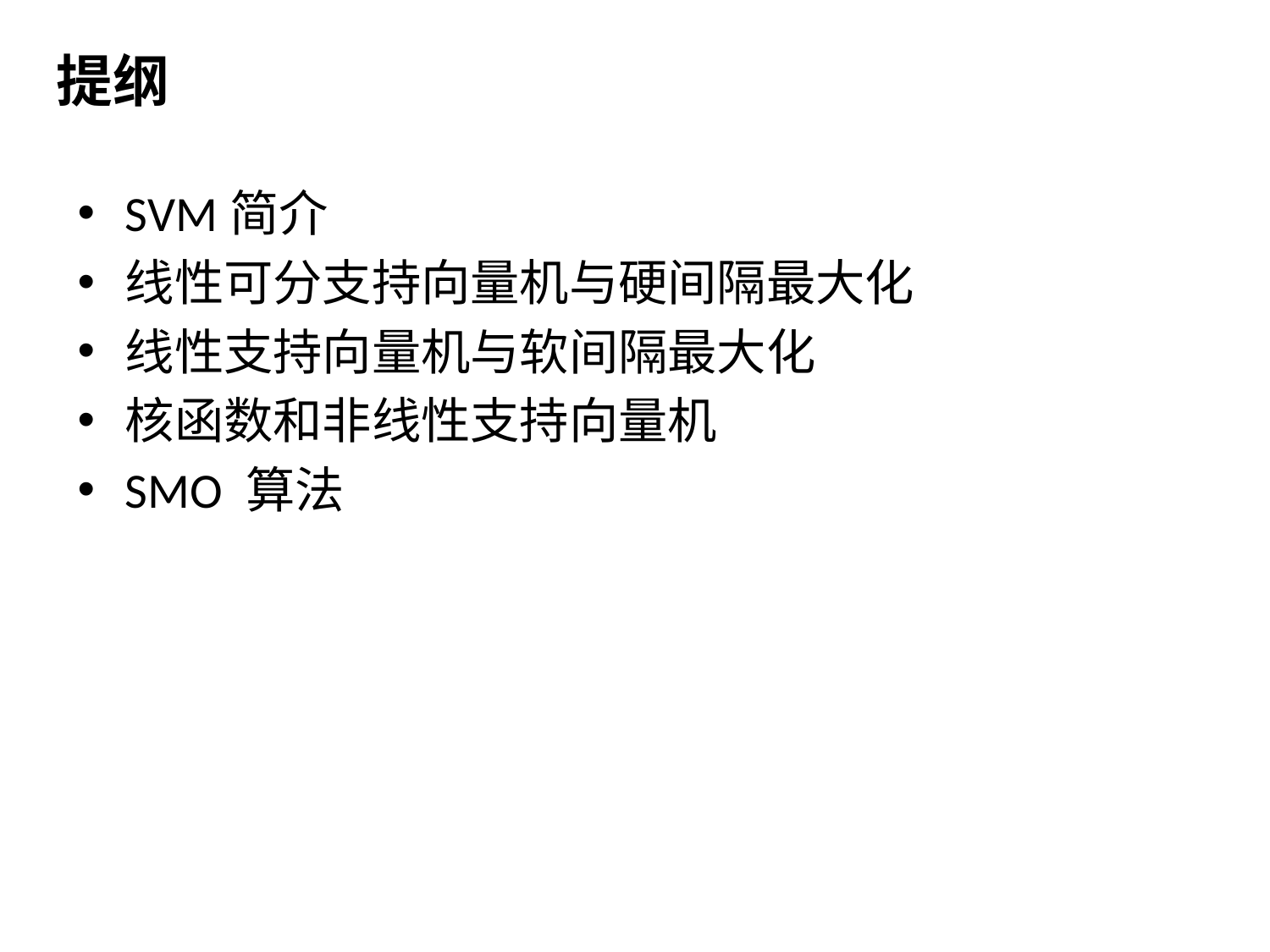

# 提纲
SVM简介
线性可分支持向量机与硬间隔最大化
线性支持向量机与软间隔最大化
核函数和非线性支持向量机
SMO 算法